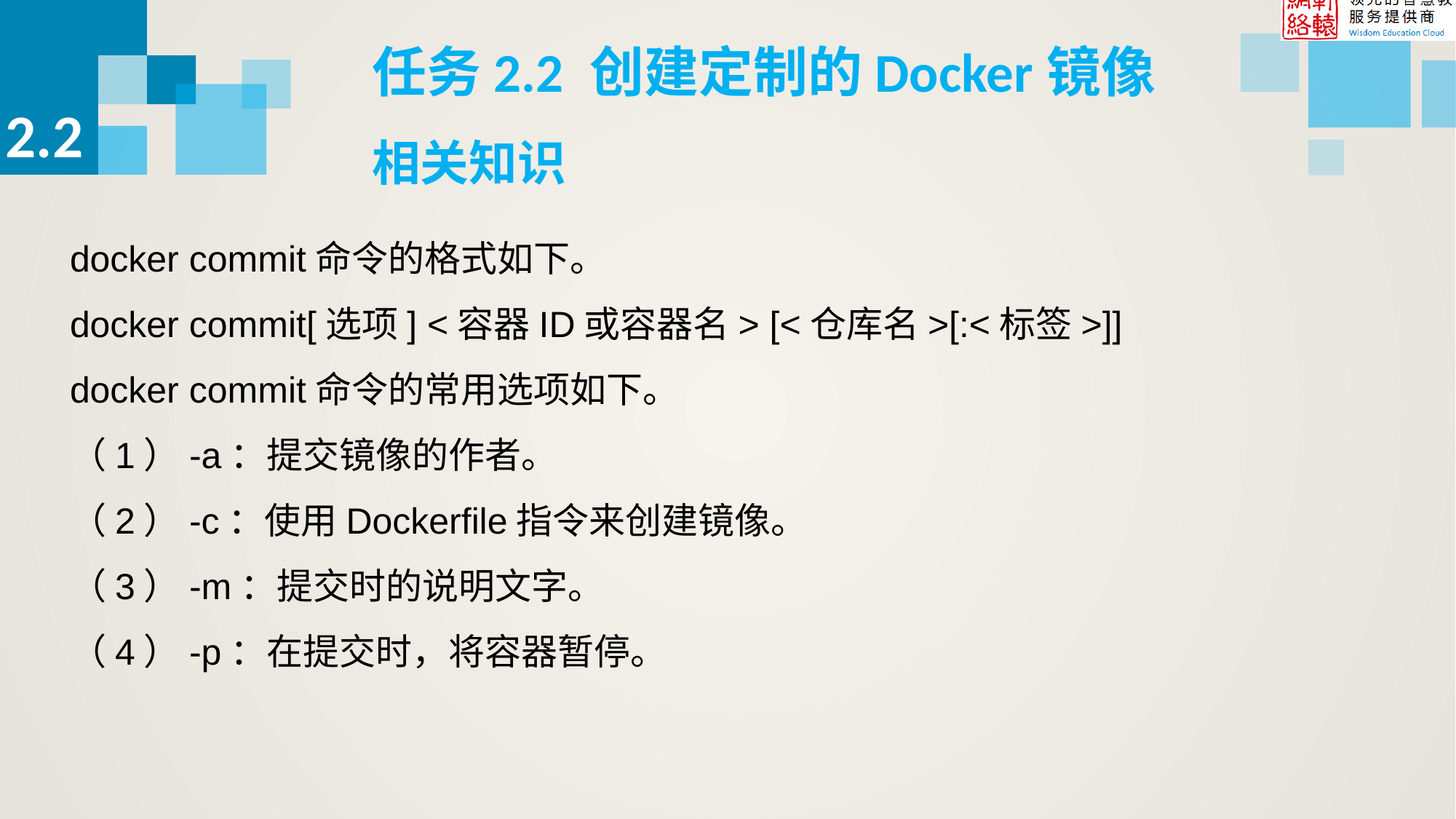

任务2.2 创建定制的Docker镜像
2.2
相关知识
docker commit命令的格式如下。
docker commit[选项] <容器ID或容器名> [<仓库名>[:<标签>]]
docker commit命令的常用选项如下。
（1）-a：提交镜像的作者。
（2）-c：使用Dockerfile指令来创建镜像。
（3）-m：提交时的说明文字。
（4）-p：在提交时，将容器暂停。